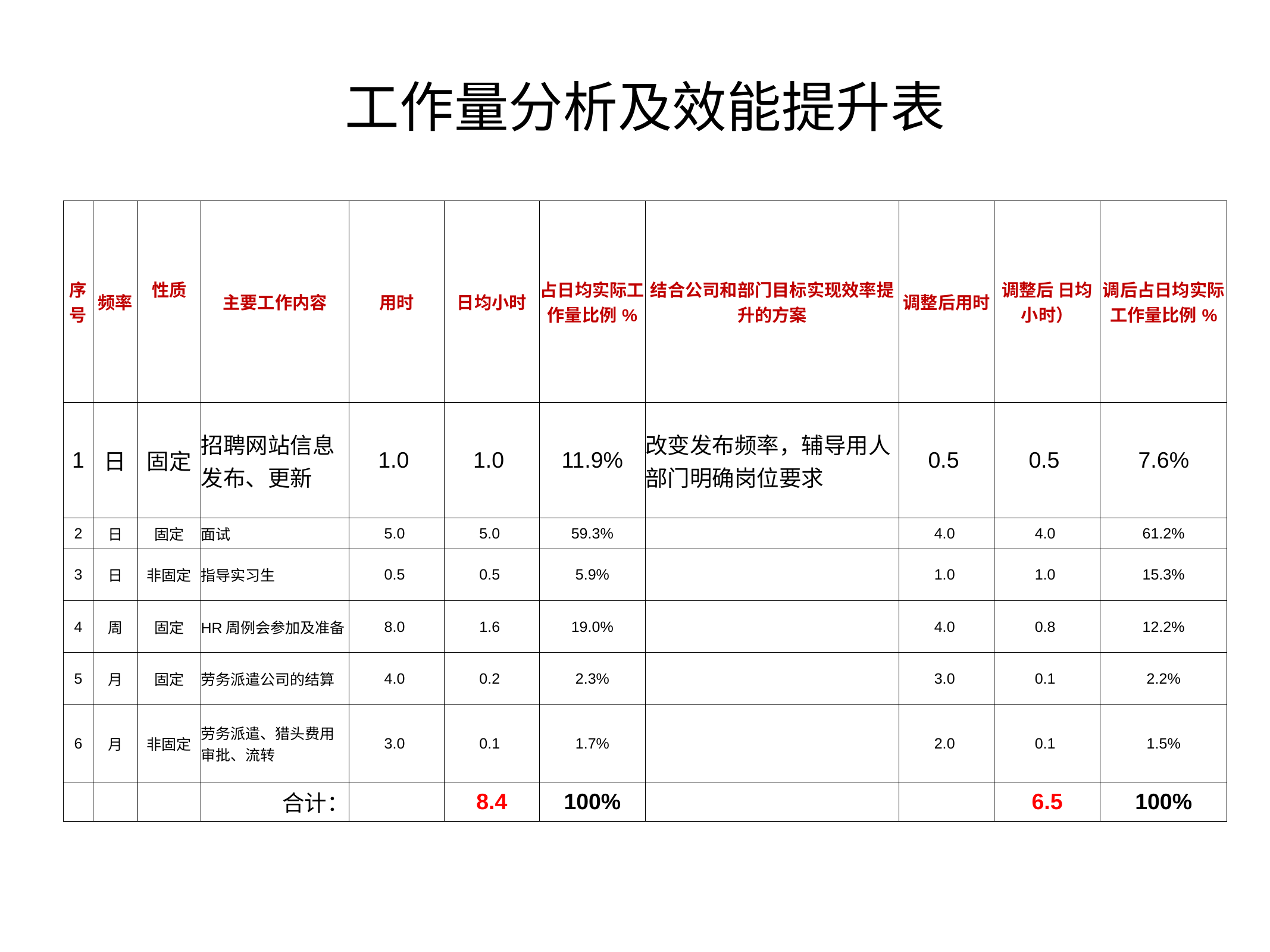

工作量分析及效能提升表
| 序号 | 频率 | 性质 | 主要工作内容 | 用时 | 日均小时 | 占日均实际工作量比例% | 结合公司和部门目标实现效率提升的方案 | 调整后用时 | 调整后 日均小时） | 调后占日均实际工作量比例% |
| --- | --- | --- | --- | --- | --- | --- | --- | --- | --- | --- |
| 1 | 日 | 固定 | 招聘网站信息发布、更新 | 1.0 | 1.0 | 11.9% | 改变发布频率，辅导用人部门明确岗位要求 | 0.5 | 0.5 | 7.6% |
| 2 | 日 | 固定 | 面试 | 5.0 | 5.0 | 59.3% |  | 4.0 | 4.0 | 61.2% |
| 3 | 日 | 非固定 | 指导实习生 | 0.5 | 0.5 | 5.9% |  | 1.0 | 1.0 | 15.3% |
| 4 | 周 | 固定 | HR周例会参加及准备 | 8.0 | 1.6 | 19.0% |  | 4.0 | 0.8 | 12.2% |
| 5 | 月 | 固定 | 劳务派遣公司的结算 | 4.0 | 0.2 | 2.3% |  | 3.0 | 0.1 | 2.2% |
| 6 | 月 | 非固定 | 劳务派遣、猎头费用审批、流转 | 3.0 | 0.1 | 1.7% |  | 2.0 | 0.1 | 1.5% |
|  |  |  | 合计： |  | 8.4 | 100% |  |  | 6.5 | 100% |